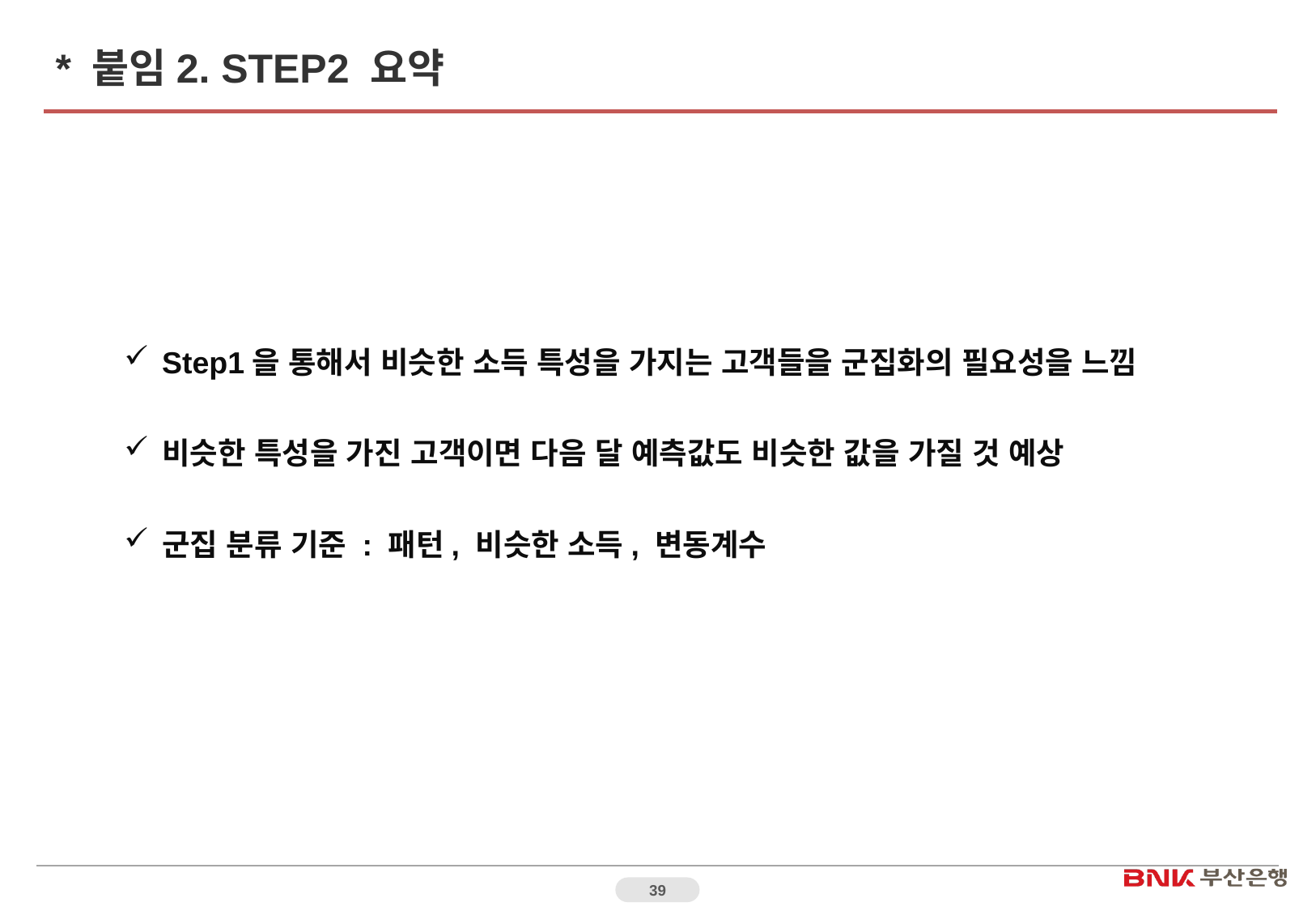

* 붙임2. STEP2 요약

Step1을 통해서 비슷한 소득 특성을 가지는 고객들을 군집화의 필요성을 느낌
비슷한 특성을 가진 고객이면 다음 달 예측값도 비슷한 값을 가질 것 예상
군집 분류 기준 : 패턴, 비슷한 소득, 변동계수